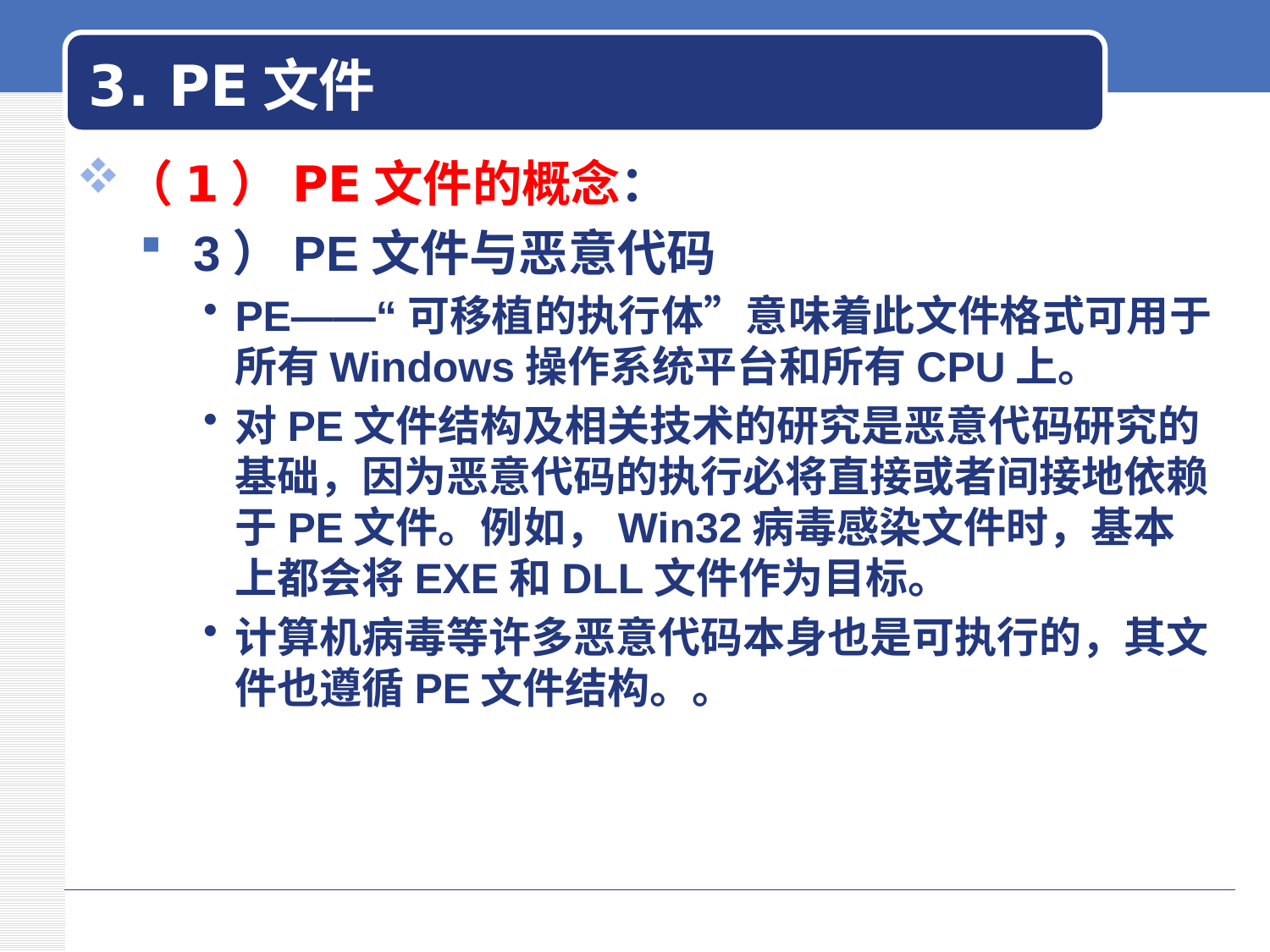

# 3. PE文件
（1）PE文件的概念：
 3）PE文件与恶意代码
PE——“可移植的执行体”意味着此文件格式可用于所有Windows操作系统平台和所有CPU上。
对PE文件结构及相关技术的研究是恶意代码研究的基础，因为恶意代码的执行必将直接或者间接地依赖于PE文件。例如，Win32病毒感染文件时，基本上都会将EXE和DLL文件作为目标。
计算机病毒等许多恶意代码本身也是可执行的，其文件也遵循PE文件结构。。